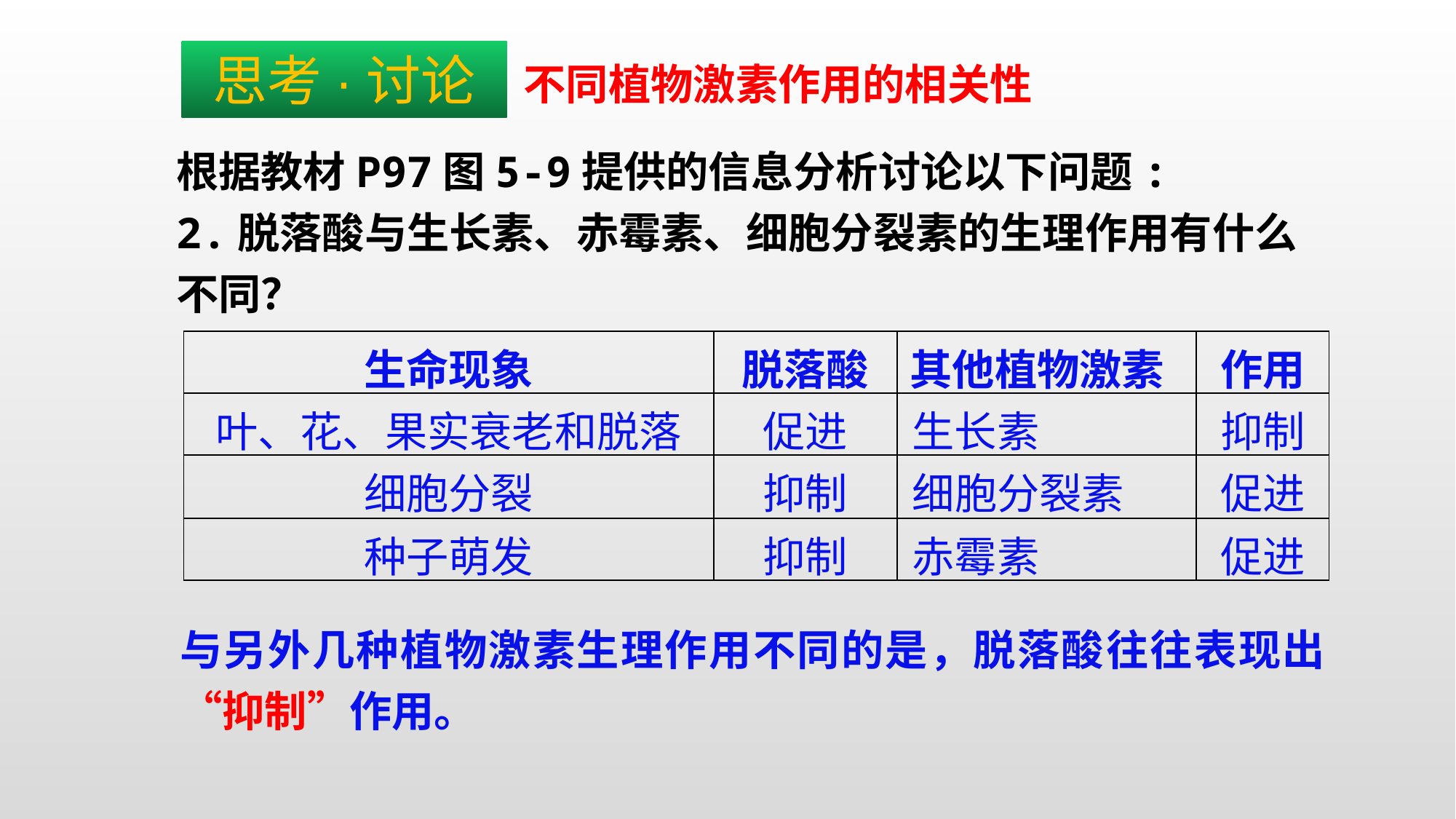

思考·讨论
不同植物激素作用的相关性
根据教材P97图5-9提供的信息分析讨论以下问题:
2.脱落酸与生长素、赤霉素、细胞分裂素的生理作用有什么不同？
| 生命现象 | 脱落酸 | 其他植物激素 | 作用 |
| --- | --- | --- | --- |
| 叶、花、果实衰老和脱落 | 促进 | 生长素 | 抑制 |
| 细胞分裂 | 抑制 | 细胞分裂素 | 促进 |
| 种子萌发 | 抑制 | 赤霉素 | 促进 |
与另外几种植物激素生理作用不同的是，脱落酸往往表现出“抑制”作用。